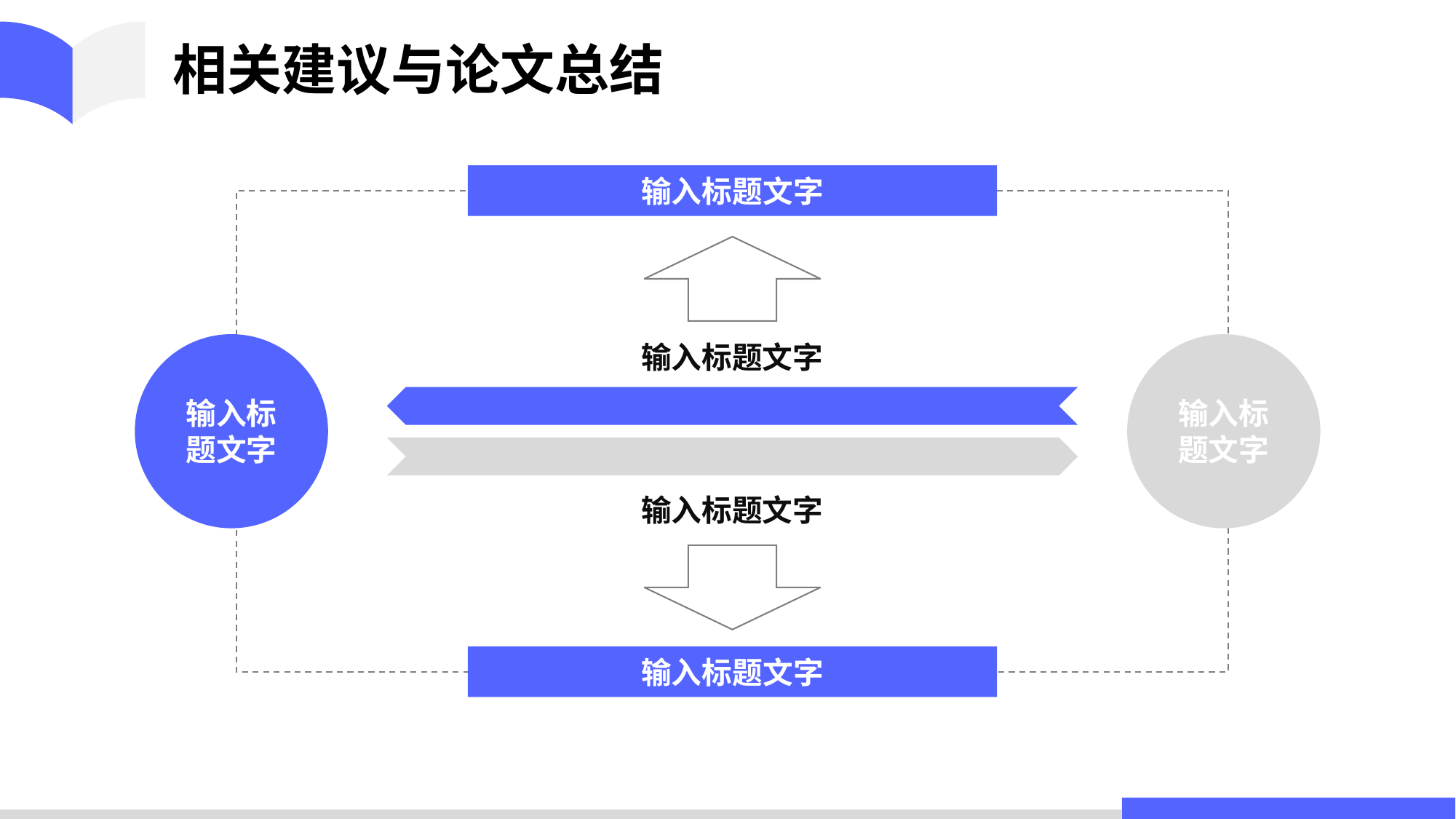

相关建议与论文总结
输入标题文字

输入标题文字
输入标题文字
输入标题文字

输入标题文字

输入标题文字